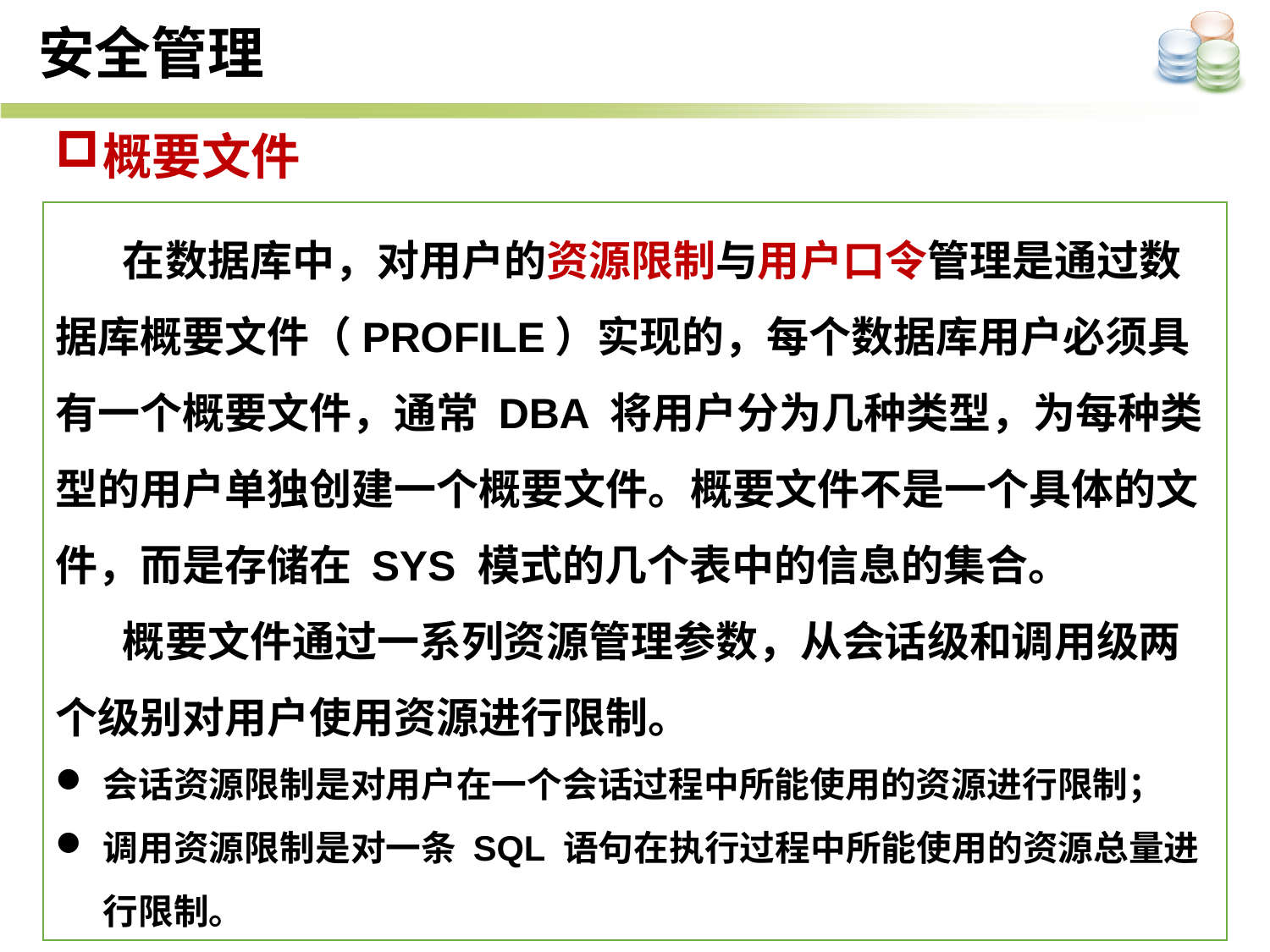

安全管理
概要文件
      在数据库中，对用户的资源限制与用户口令管理是通过数据库概要文件（PROFILE）实现的，每个数据库用户必须具有一个概要文件，通常 DBA 将用户分为几种类型，为每种类型的用户单独创建一个概要文件。概要文件不是一个具体的文件，而是存储在 SYS 模式的几个表中的信息的集合。
      概要文件通过一系列资源管理参数，从会话级和调用级两个级别对用户使用资源进行限制。
会话资源限制是对用户在一个会话过程中所能使用的资源进行限制；
调用资源限制是对一条 SQL 语句在执行过程中所能使用的资源总量进行限制。
17